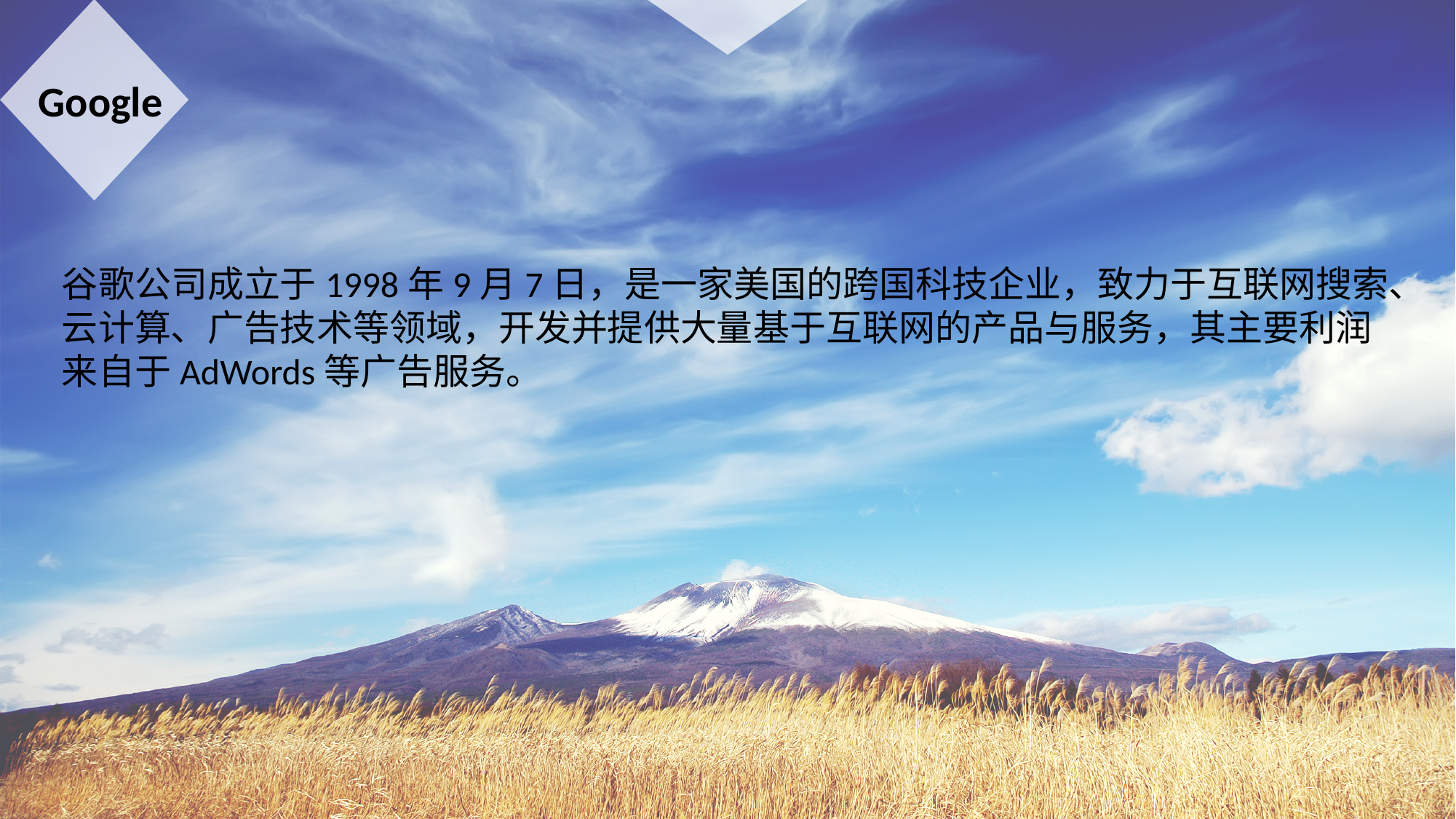

Google
谷歌公司成立于1998年9月7日，是一家美国的跨国科技企业，致力于互联网搜索、
云计算、广告技术等领域，开发并提供大量基于互联网的产品与服务，其主要利润来自于AdWords等广告服务。